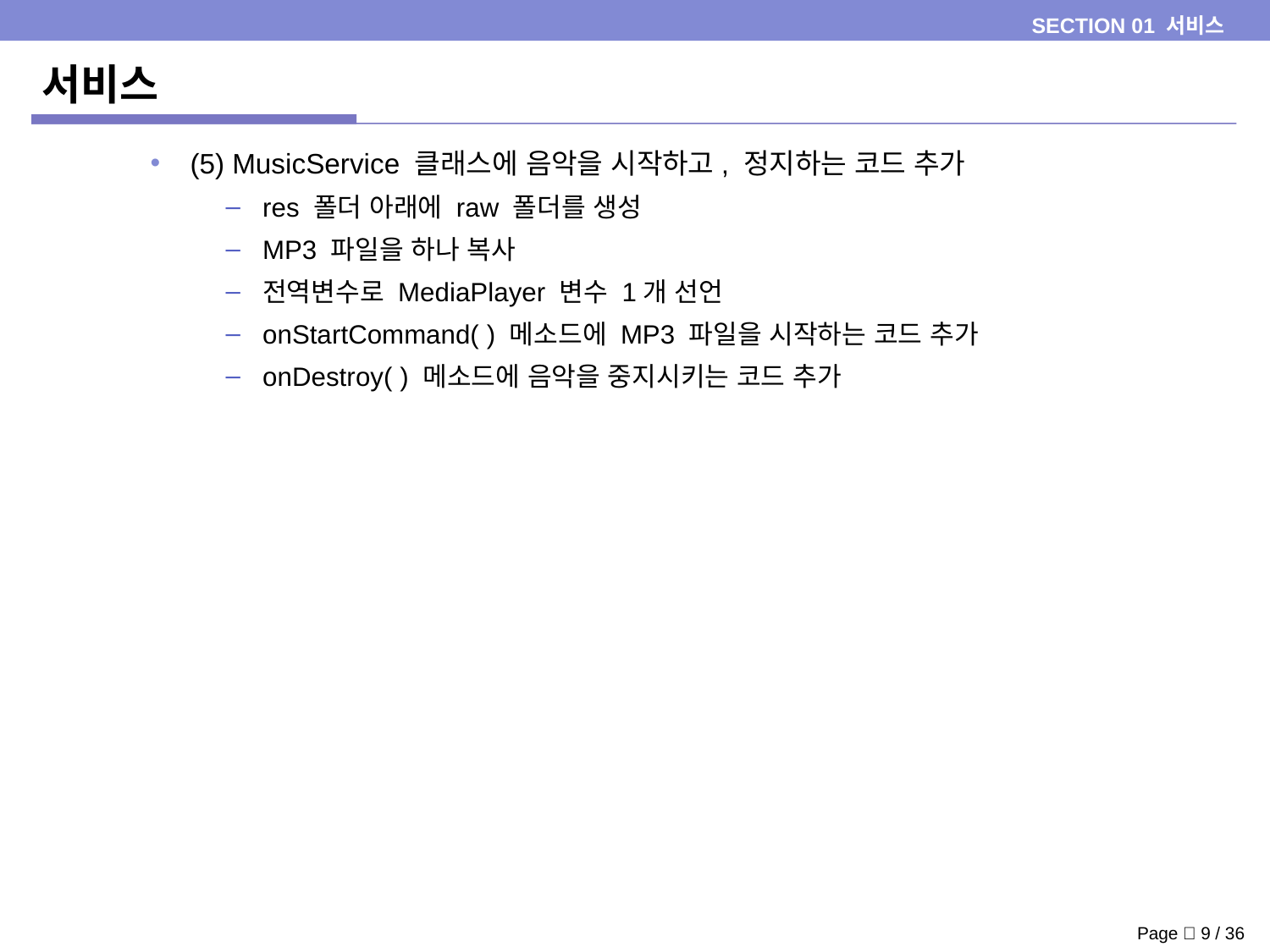

SECTION 01 서비스
# 서비스
(5) MusicService 클래스에 음악을 시작하고, 정지하는 코드 추가
res 폴더 아래에 raw 폴더를 생성
MP3 파일을 하나 복사
전역변수로 MediaPlayer 변수 1개 선언
onStartCommand( ) 메소드에 MP3 파일을 시작하는 코드 추가
onDestroy( ) 메소드에 음악을 중지시키는 코드 추가